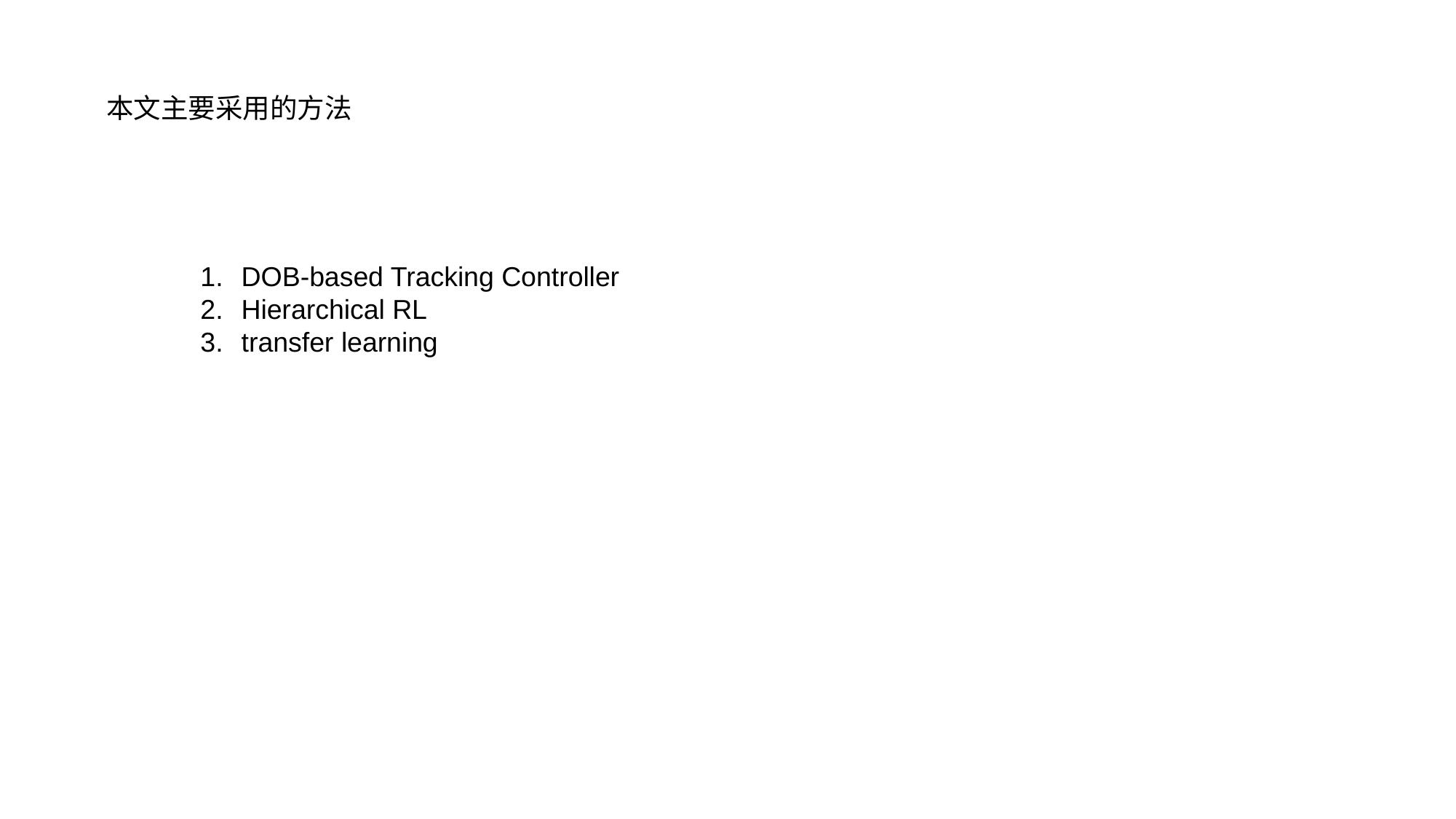

本文主要采用的方法
DOB-based Tracking Controller
Hierarchical RL
transfer learning